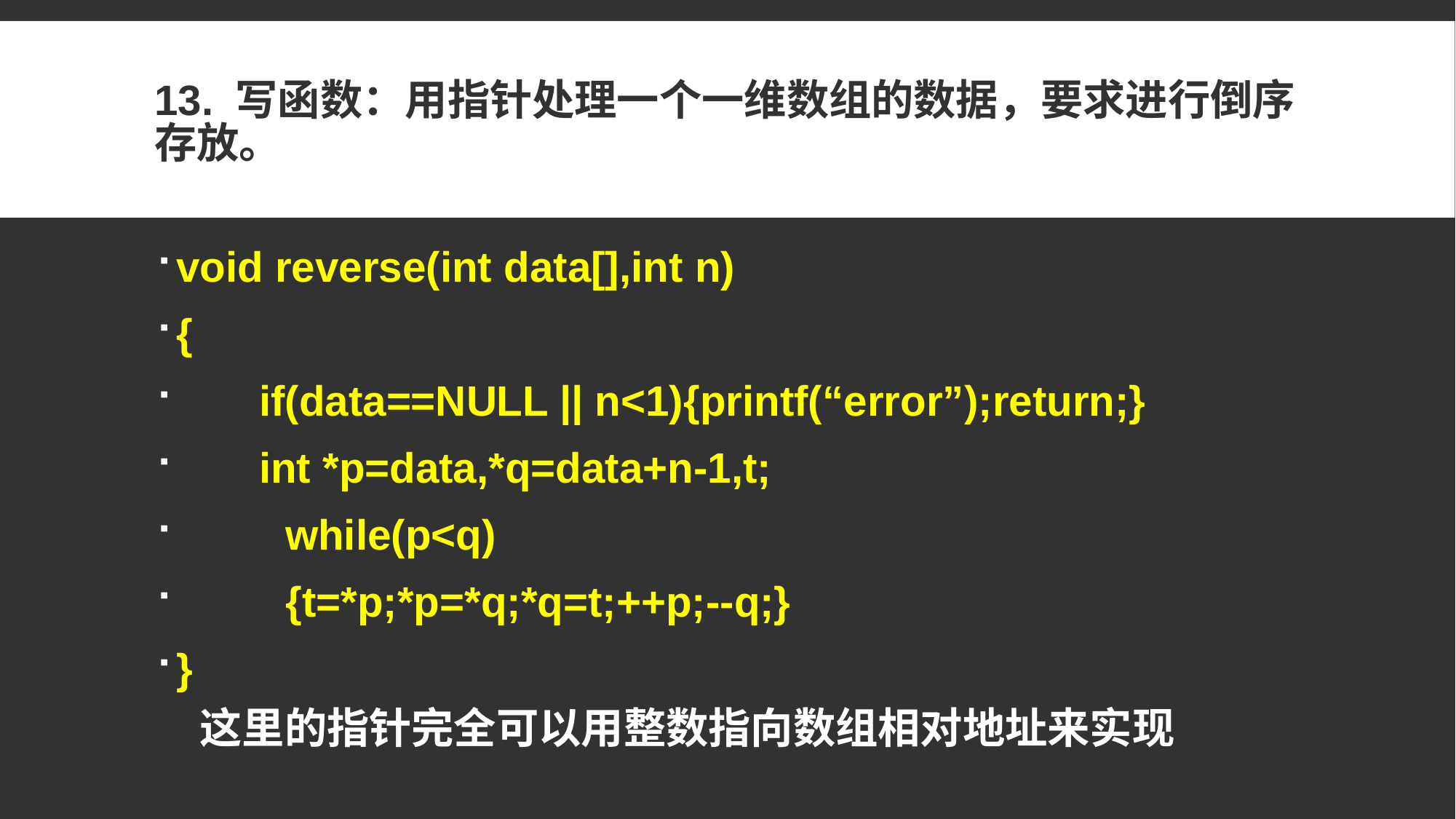

# 13. 写函数：用指针处理一个一维数组的数据，要求进行倒序存放。
void reverse(int data[],int n)
{
       if(data==NULL || n<1){printf(“error”);return;}
       int *p=data,*q=data+n-1,t;
 	while(p<q)
 	{t=*p;*p=*q;*q=t;++p;--q;}
}

这里的指针完全可以用整数指向数组相对地址来实现